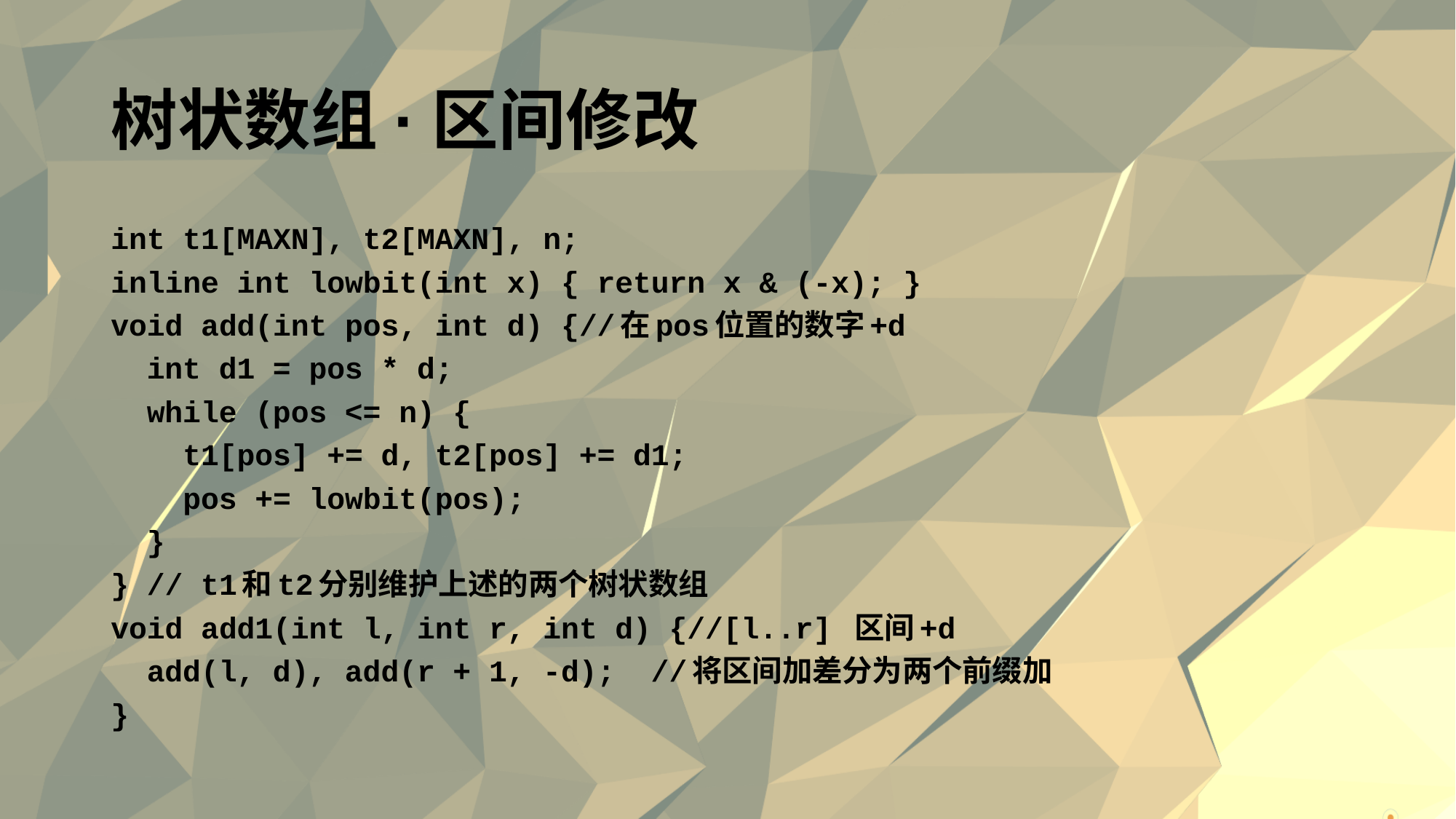

# 树状数组·区间修改
int t1[MAXN], t2[MAXN], n;
inline int lowbit(int x) { return x & (-x); }
void add(int pos, int d) {//在pos位置的数字+d
  int d1 = pos * d;
  while (pos <= n) {
    t1[pos] += d, t2[pos] += d1;
    pos += lowbit(pos);
  }
} // t1和t2分别维护上述的两个树状数组
void add1(int l, int r, int d) {//[l..r] 区间+d
  add(l, d), add(r + 1, -d);  //将区间加差分为两个前缀加
}